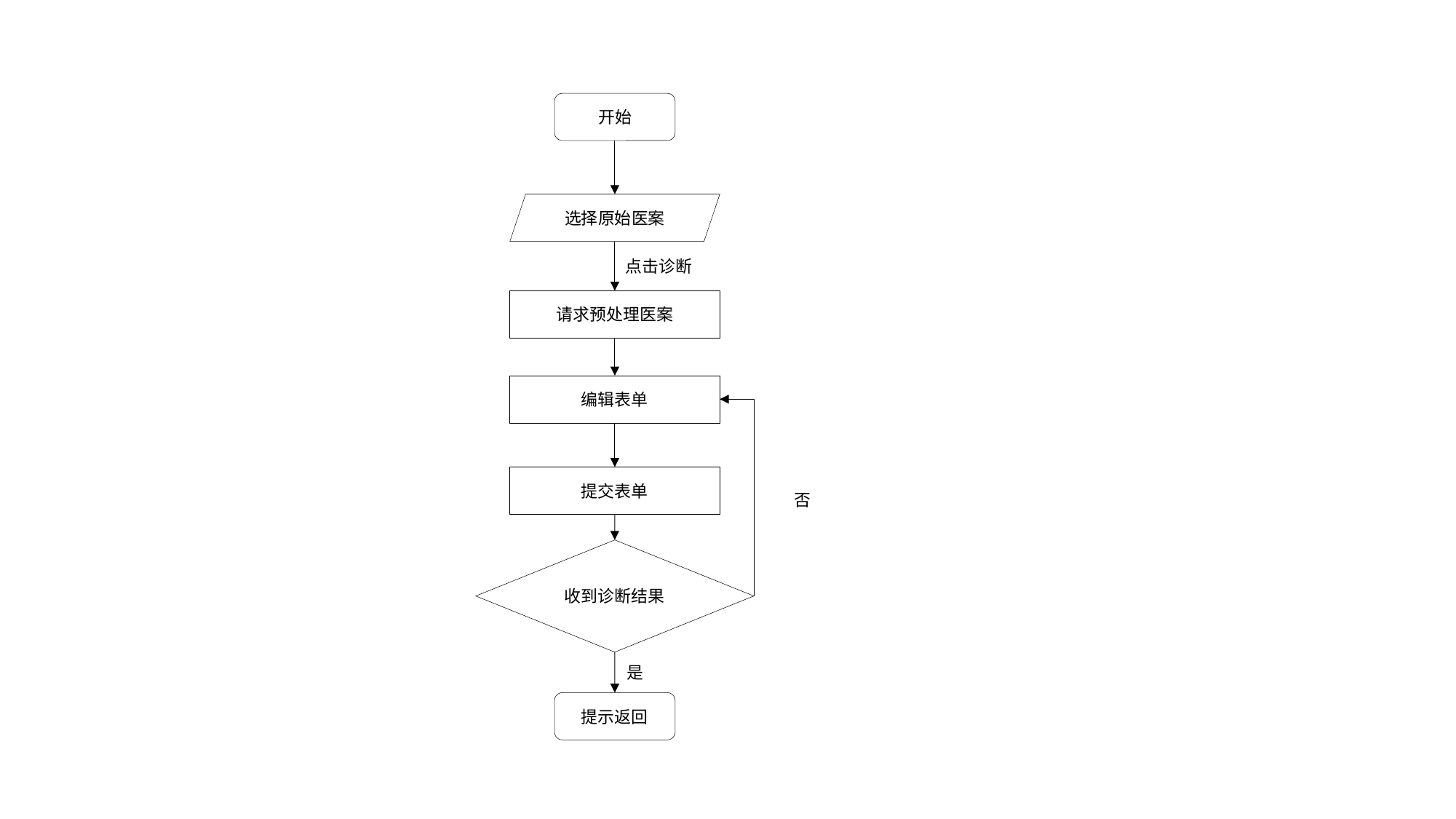

开始
选择原始医案
点击诊断
请求预处理医案
编辑表单
提交表单
否
收到诊断结果
是
提示返回